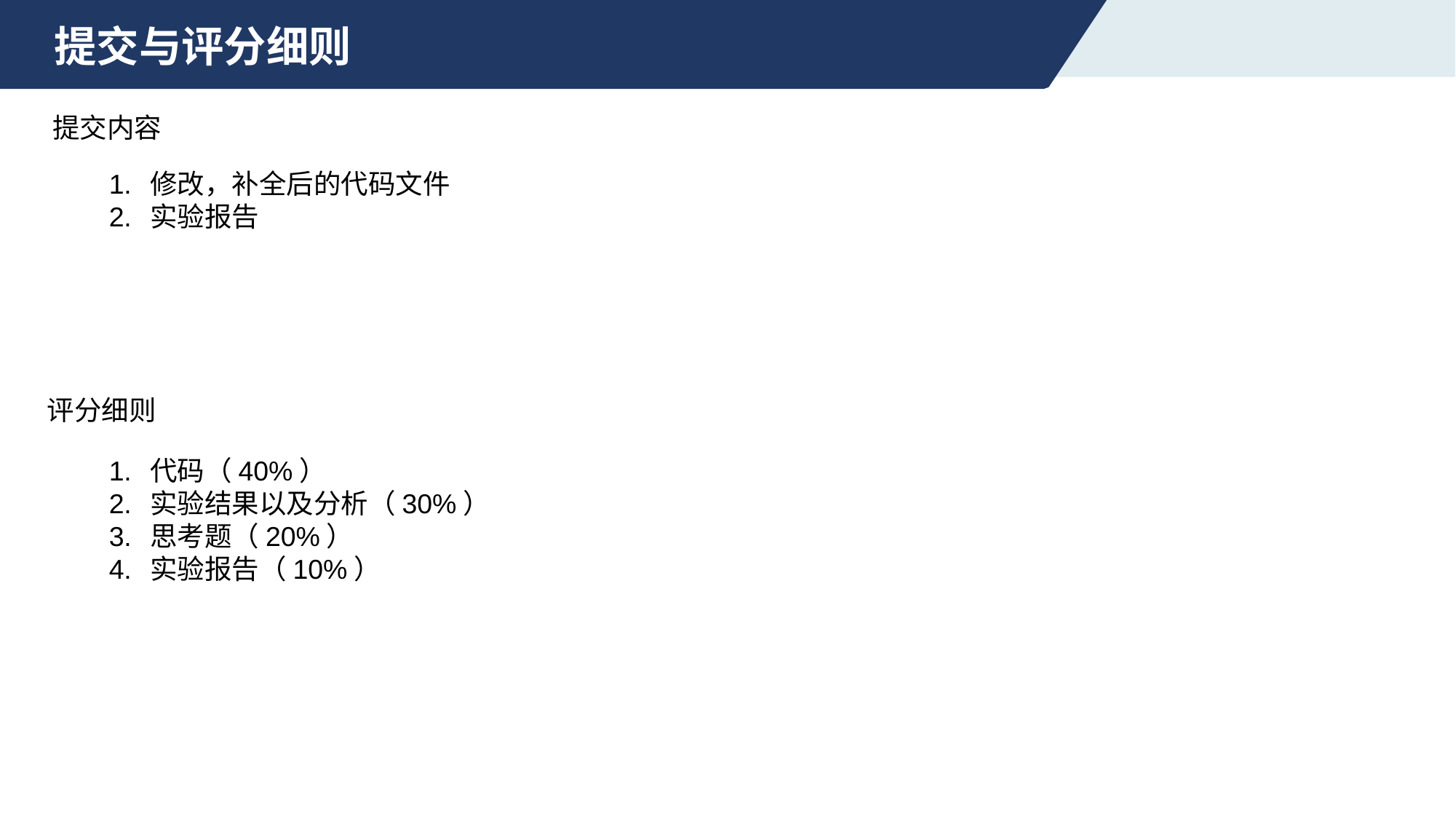

提交与评分细则
提交内容
修改，补全后的代码文件
实验报告
评分细则
代码（40%）
实验结果以及分析（30%）
思考题（20%）
实验报告（10%）